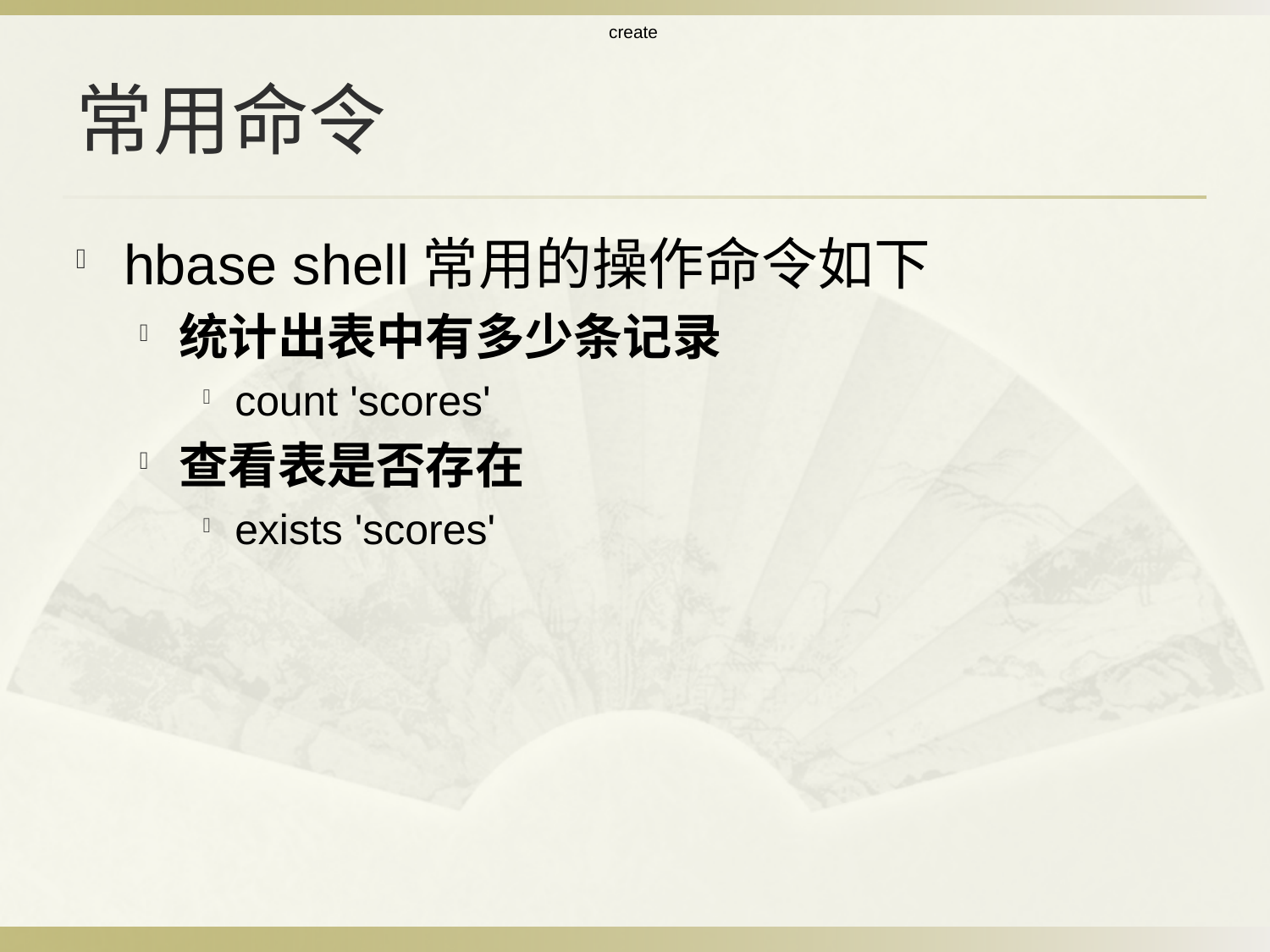

create
# 常用命令
hbase shell常用的操作命令如下
统计出表中有多少条记录
count 'scores'
查看表是否存在
exists 'scores'